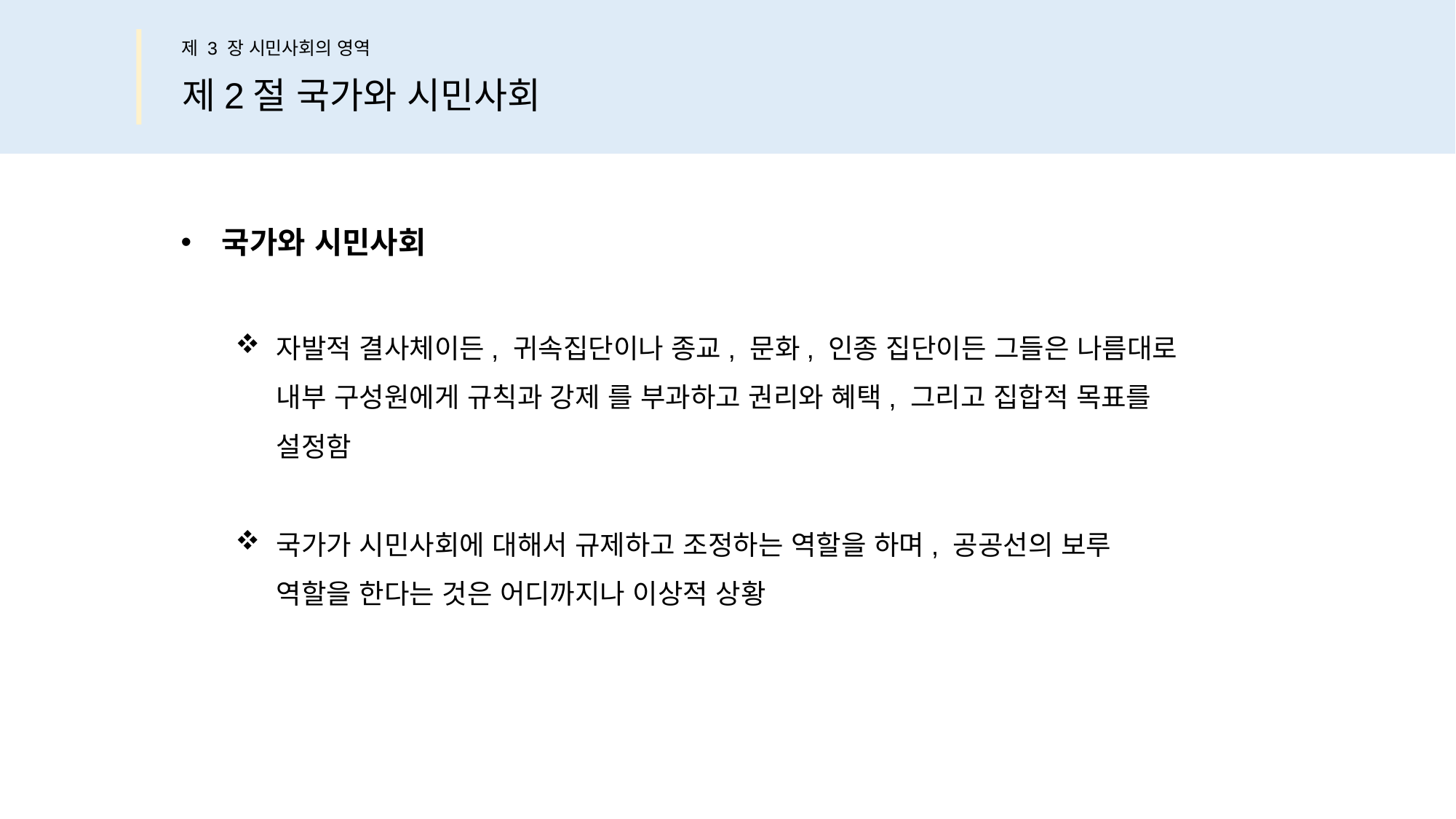

제 3 장 시민사회의 영역
제2절 국가와 시민사회
국가와 시민사회

자발적 결사체이든, 귀속집단이나 종교, 문화, 인종 집단이든 그들은 나름대로
내부 구성원에게 규칙과 강제 를 부과하고 권리와 혜택, 그리고 집합적 목표를
설정함

국가가 시민사회에 대해서 규제하고 조정하는 역할을 하며, 공공선의 보루
역할을 한다는 것은 어디까지나 이상적 상황